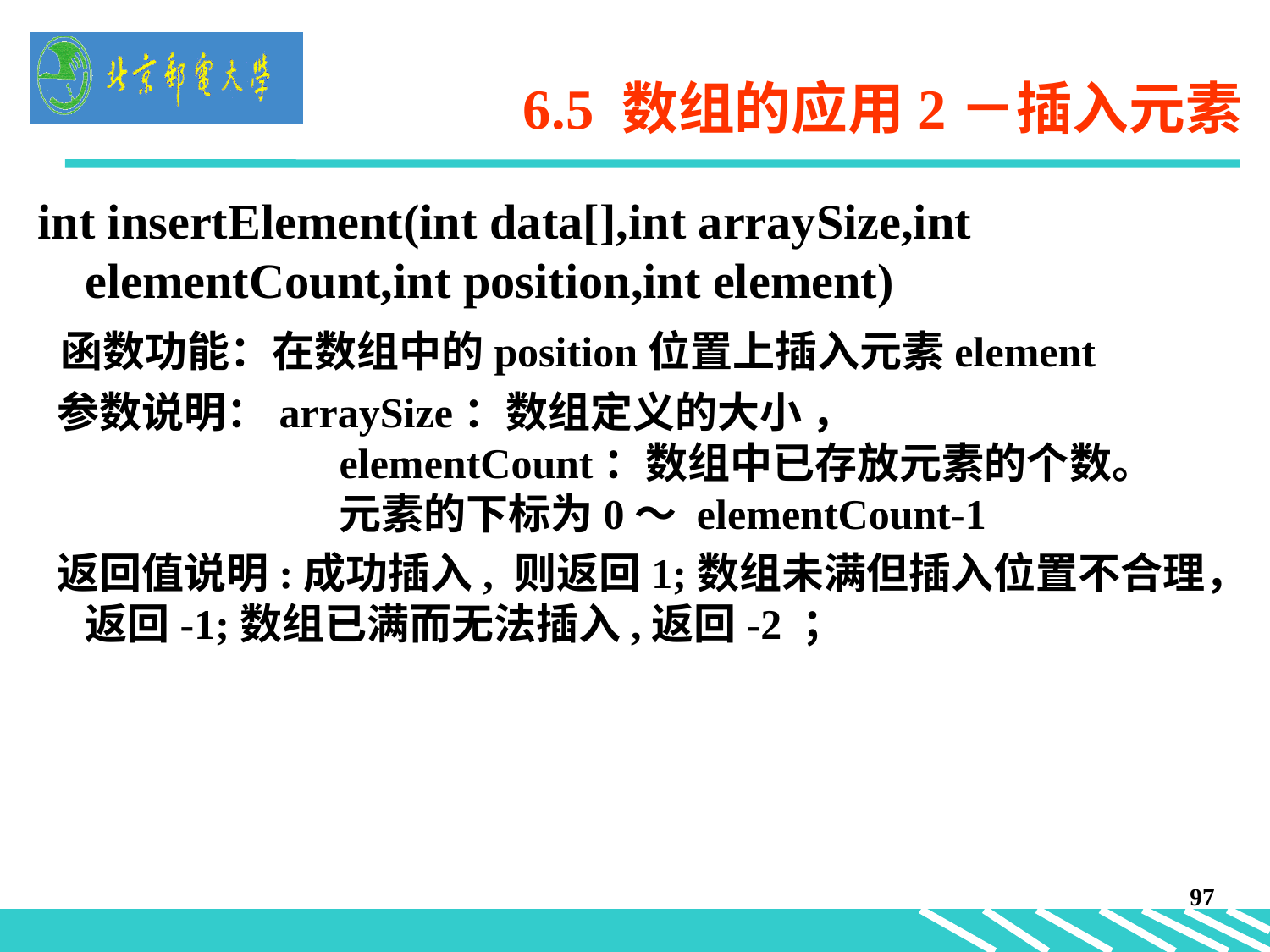

# 6.5 数组的应用2－插入元素
int insertElement(int data[],int arraySize,int elementCount,int position,int element)
 函数功能：在数组中的position位置上插入元素element
 参数说明：arraySize：数组定义的大小 ， 			           	elementCount：数组中已存放元素的个数。		元素的下标为0～ elementCount-1
 返回值说明:成功插入, 则返回1;数组未满但插入位置不合理，返回-1;数组已满而无法插入,返回-2 ；
97